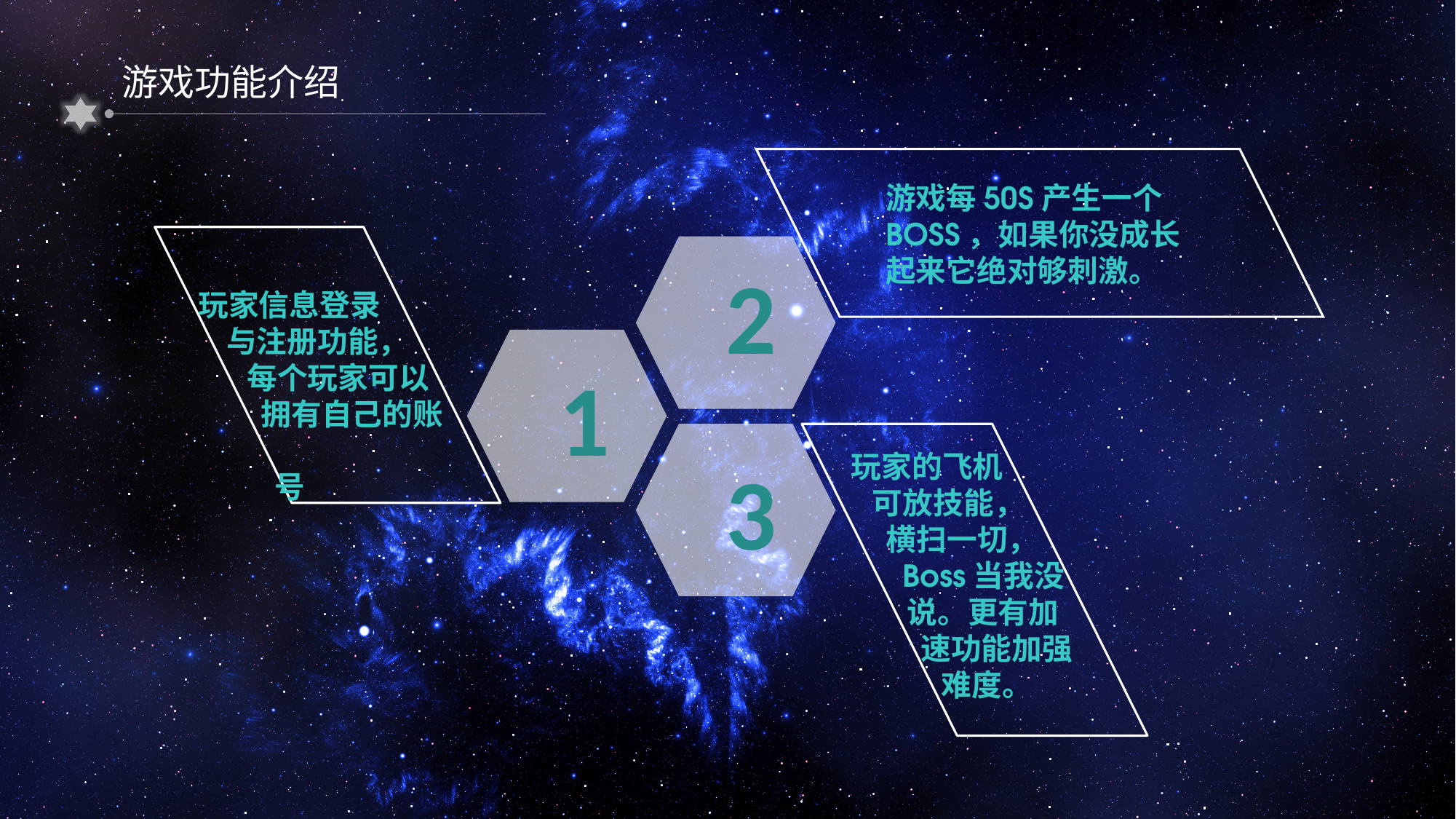

游戏功能介绍

游戏每50S产生一个BOSS，如果你没成长起来它绝对够刺激。

玩家信息登录
   与注册功能，
      每个玩家可以
        拥有自己的账
          号

2

1

3

玩家的飞机
  可放技能，
    横扫一切，
      Boss当我没
       说。更有加
         速功能加强
            难度。